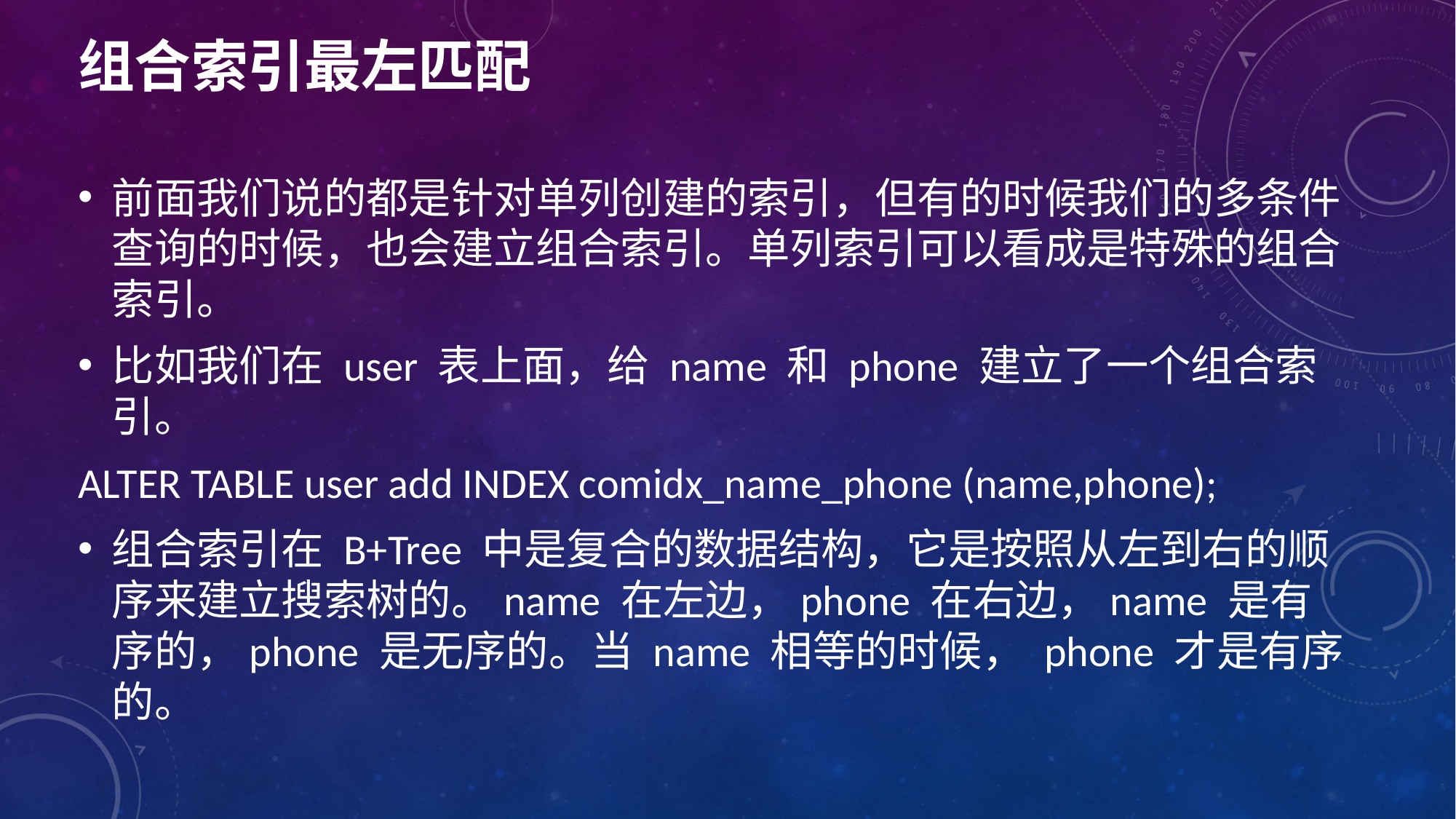

# 组合索引最左匹配
前面我们说的都是针对单列创建的索引，但有的时候我们的多条件查询的时候，也会建立组合索引。单列索引可以看成是特殊的组合索引。
比如我们在 user 表上面，给 name 和 phone 建立了一个组合索引。
ALTER TABLE user add INDEX comidx_name_phone (name,phone);
组合索引在 B+Tree 中是复合的数据结构，它是按照从左到右的顺序来建立搜索树的。name 在左边，phone 在右边，name 是有序的，phone 是无序的。当 name 相等的时候， phone 才是有序的。